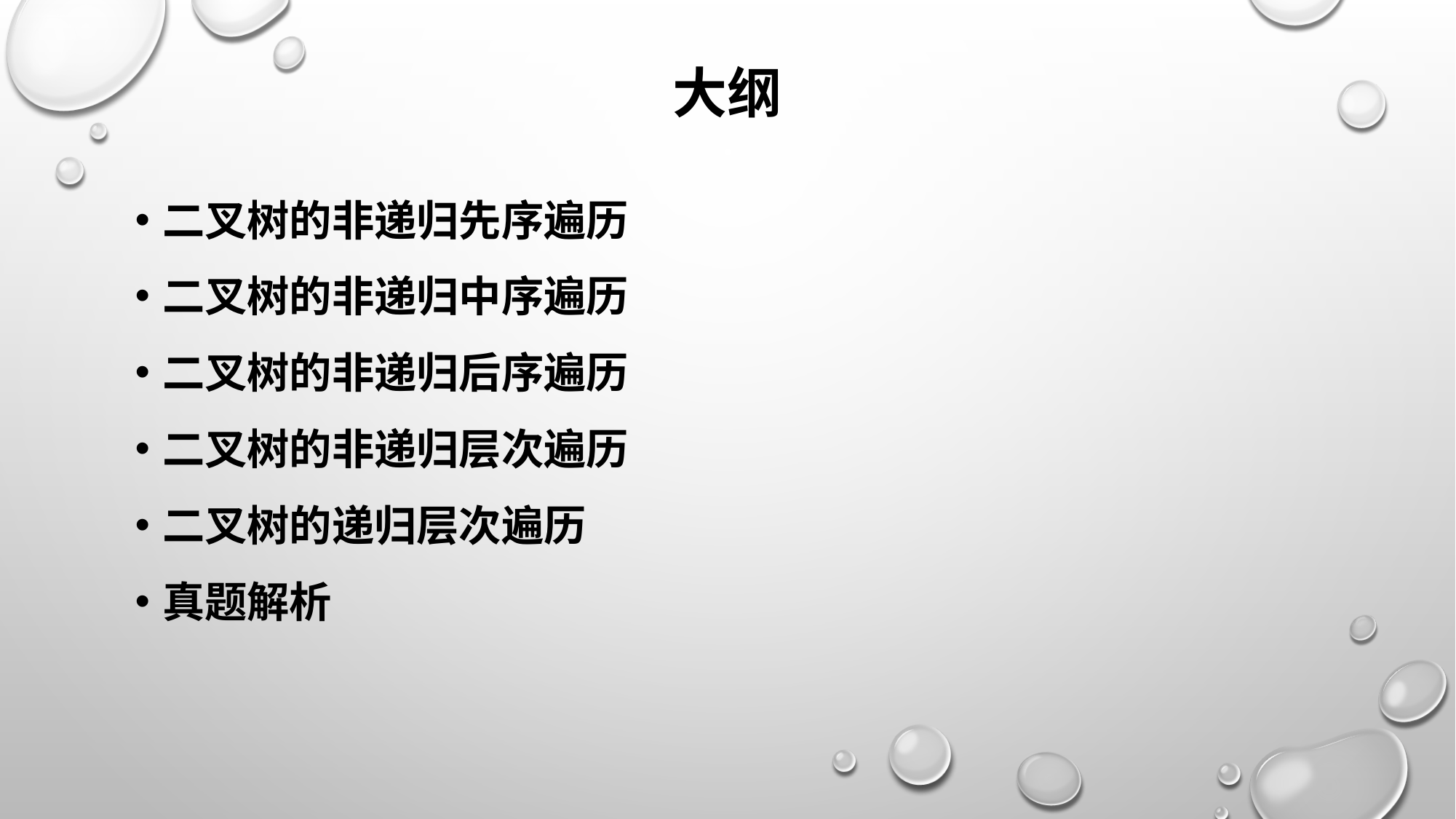

# 大纲
二叉树的非递归先序遍历
二叉树的非递归中序遍历
二叉树的非递归后序遍历
二叉树的非递归层次遍历
二叉树的递归层次遍历
真题解析